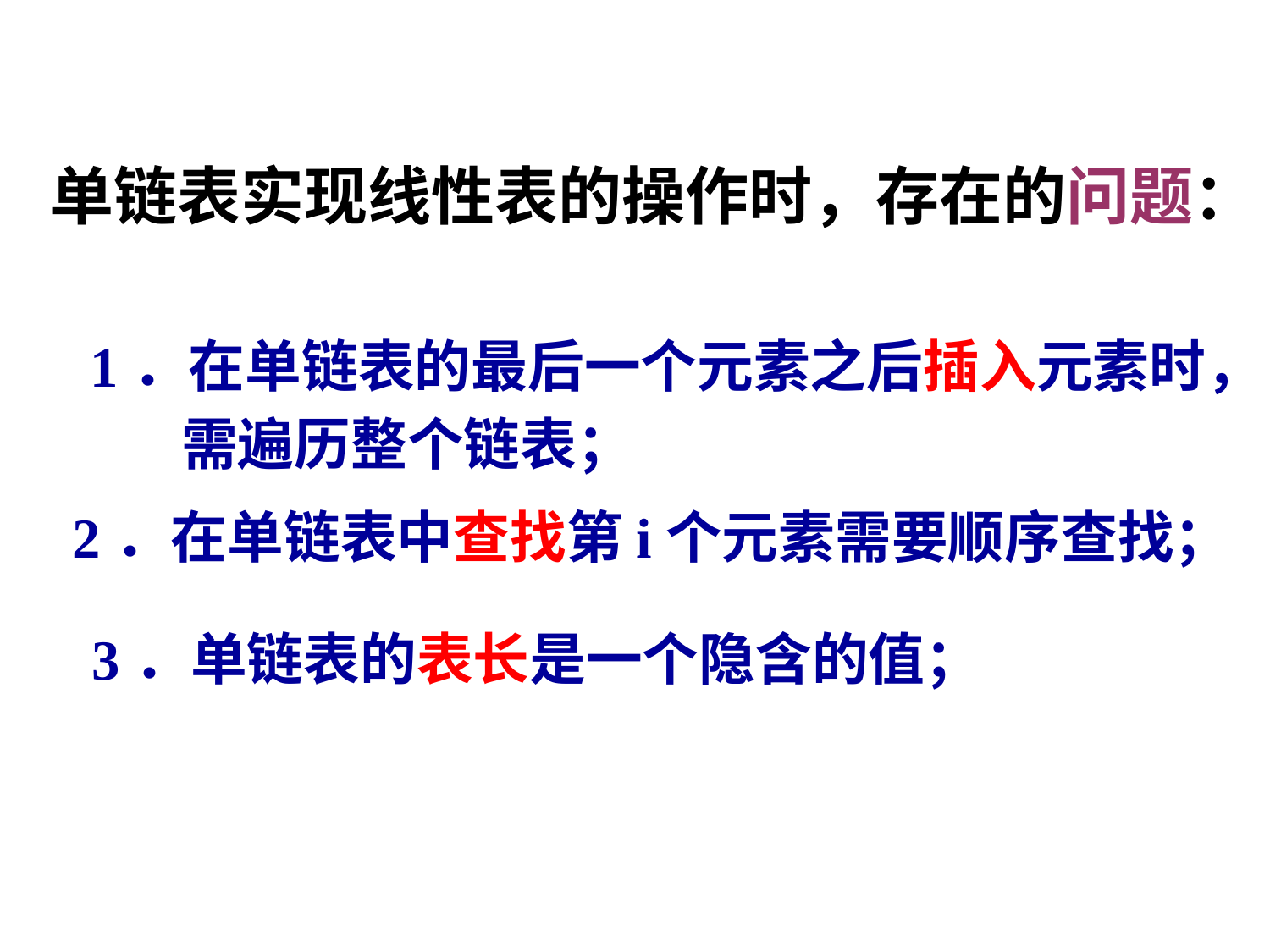

单链表实现线性表的操作时，存在的问题：
1．在单链表的最后一个元素之后插入元素时，
      需遍历整个链表；
2．在单链表中查找第i个元素需要顺序查找；
3．单链表的表长是一个隐含的值；